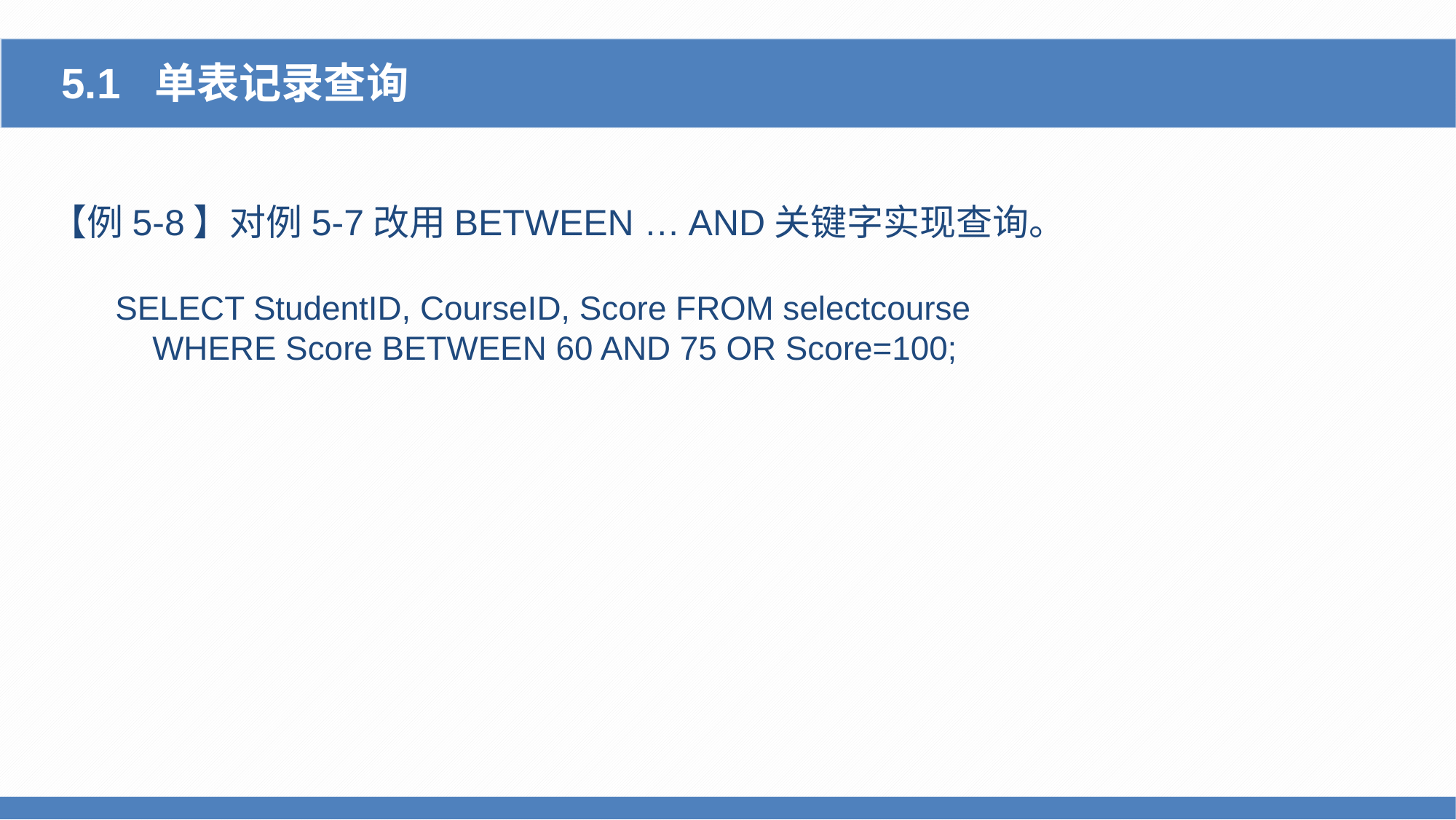

5.1  单表记录查询
【例5-8】对例5-7改用BETWEEN … AND关键字实现查询。

SELECT StudentID, CourseID, Score FROM selectcourse
    WHERE Score BETWEEN 60 AND 75 OR Score=100;